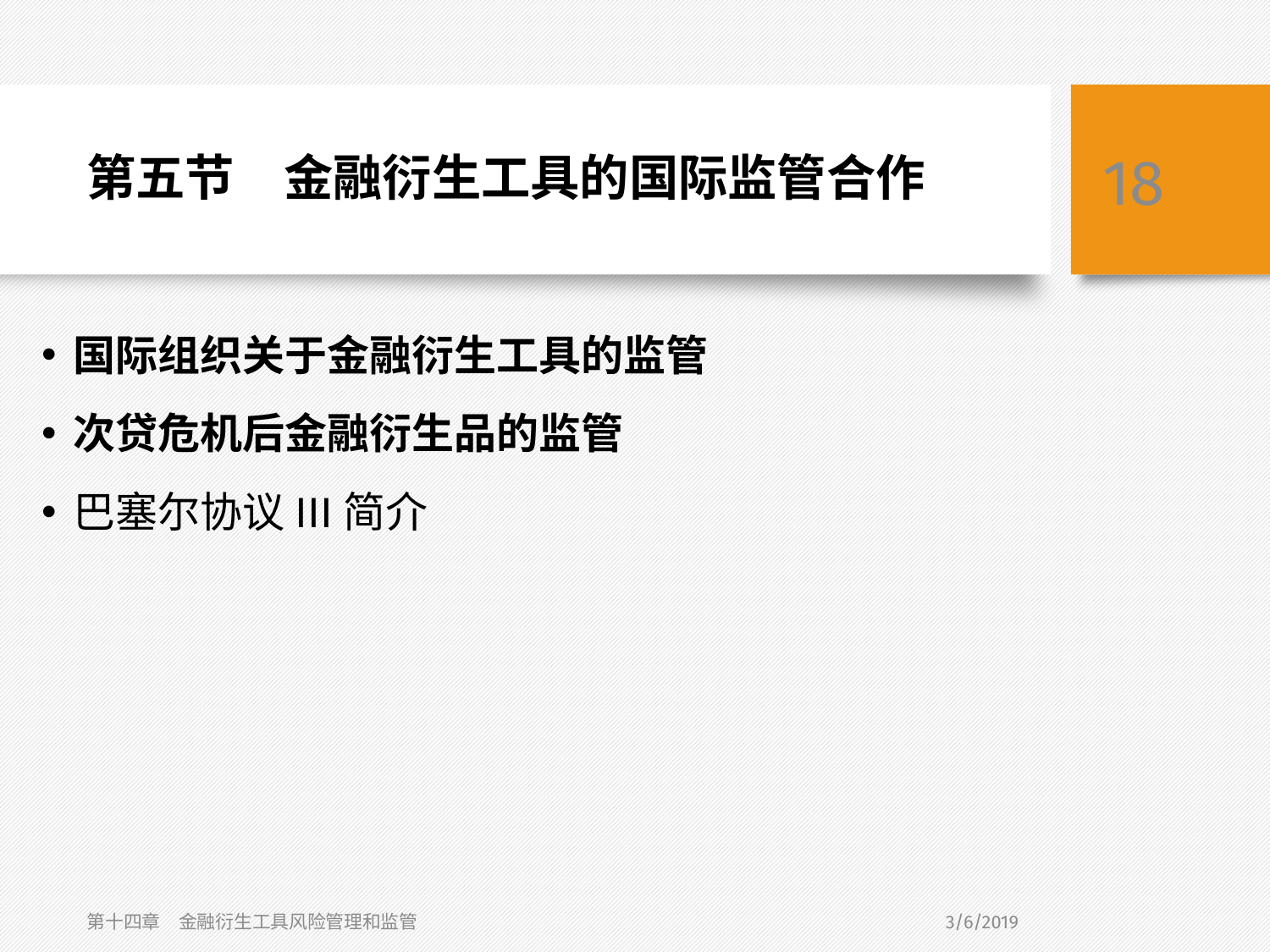

# 第五节　金融衍生工具的国际监管合作
18
国际组织关于金融衍生工具的监管
次贷危机后金融衍生品的监管
巴塞尔协议III简介

3/6/2019
第十四章　金融衍生工具风险管理和监管